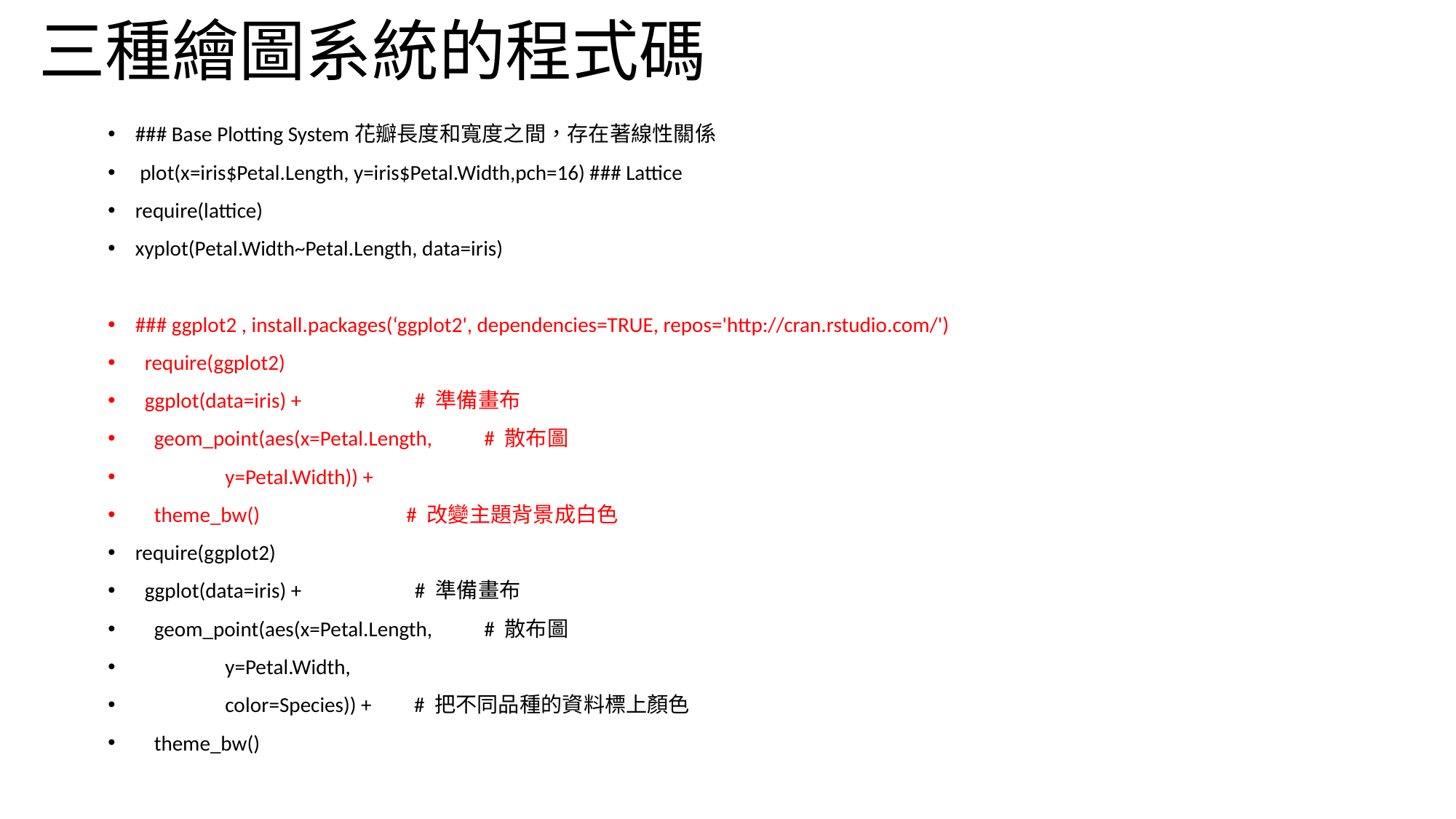

# 三種繪圖系統的程式碼
### Base Plotting System花瓣長度和寬度之間，存在著線性關係
 plot(x=iris$Petal.Length, y=iris$Petal.Width,pch=16) ### Lattice
require(lattice)
xyplot(Petal.Width~Petal.Length, data=iris)

### ggplot2 , install.packages(‘ggplot2', dependencies=TRUE, repos='http://cran.rstudio.com/')
  require(ggplot2)
  ggplot(data=iris) +                        # 準備畫布
    geom_point(aes(x=Petal.Length,           # 散布圖
                   y=Petal.Width)) +
    theme_bw()                               # 改變主題背景成白色
require(ggplot2)
  ggplot(data=iris) +                        # 準備畫布
    geom_point(aes(x=Petal.Length,           # 散布圖
                   y=Petal.Width,
                   color=Species)) +         # 把不同品種的資料標上顏色
    theme_bw()